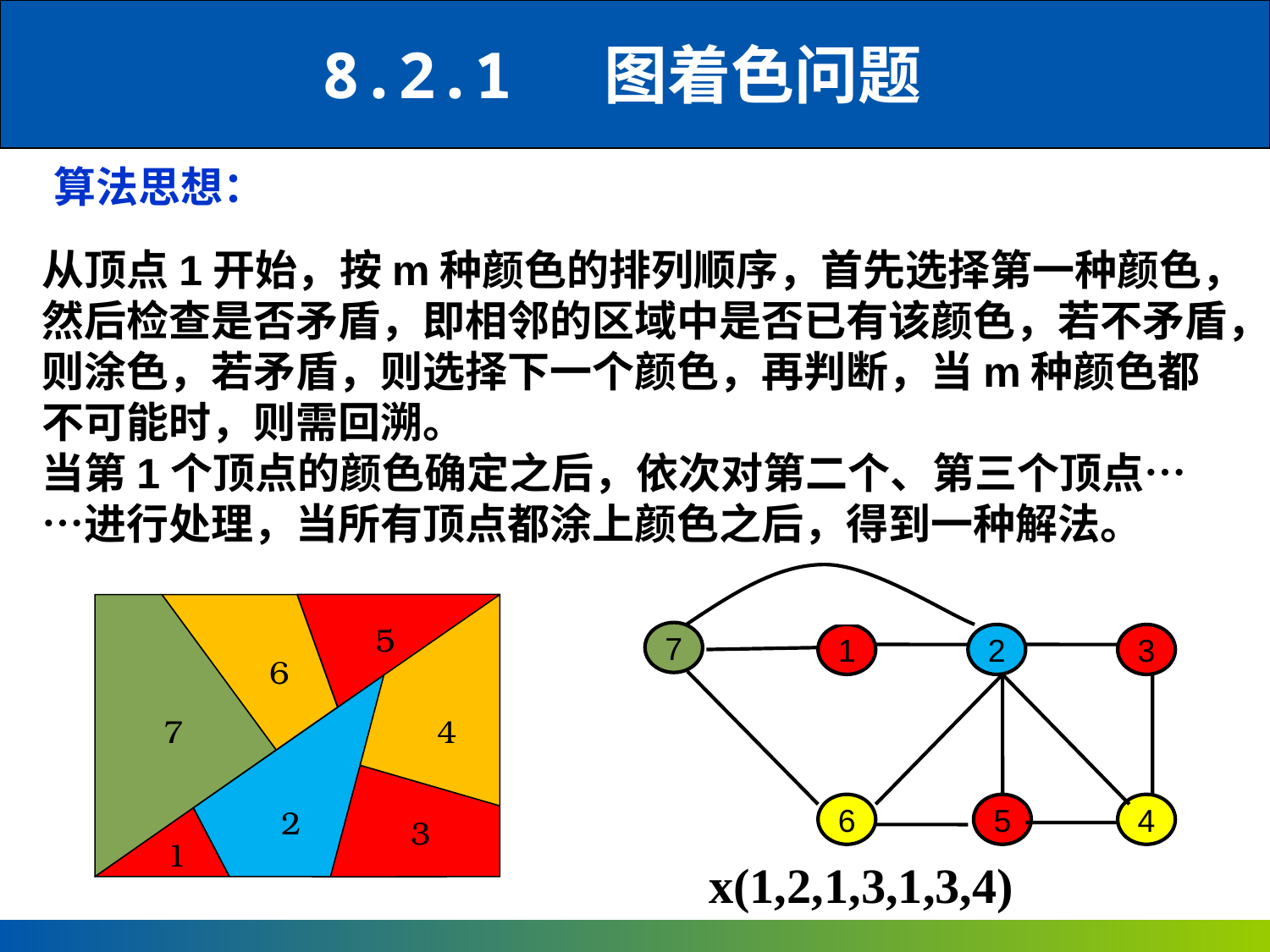

8.2.1  图着色问题
算法思想：
从顶点1开始，按m种颜色的排列顺序，首先选择第一种颜色，然后检查是否矛盾，即相邻的区域中是否已有该颜色，若不矛盾，则涂色，若矛盾，则选择下一个颜色，再判断，当m种颜色都不可能时，则需回溯。
当第1个顶点的颜色确定之后，依次对第二个、第三个顶点……进行处理，当所有顶点都涂上颜色之后，得到一种解法。

7

5

1
2
3

6
4

5
6
7
4
2
3
1
x(1,2,1,3,1,3,4)